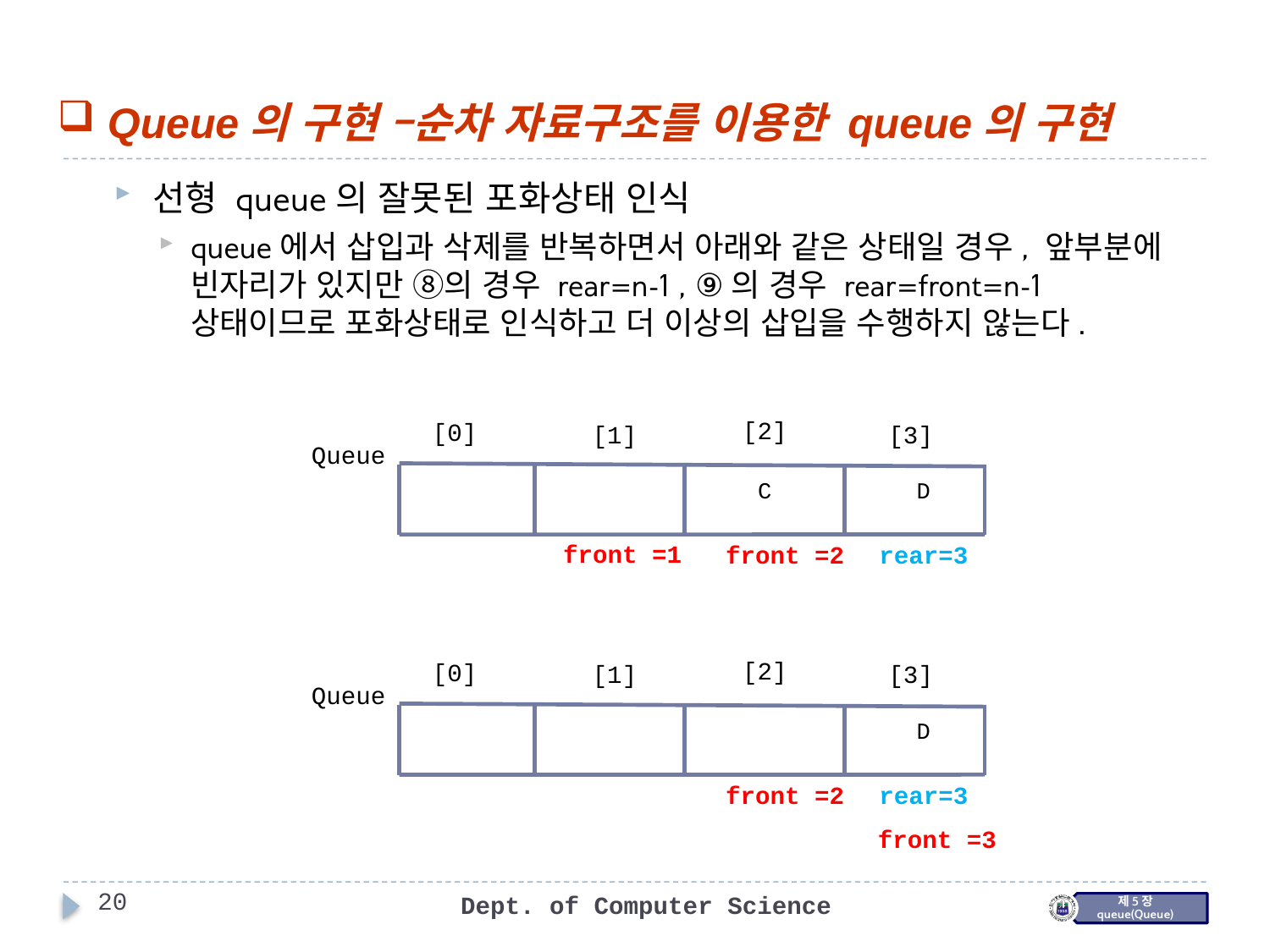

Queue의 구현 –순차 자료구조를 이용한 queue의 구현
선형 queue의 잘못된 포화상태 인식
queue에서 삽입과 삭제를 반복하면서 아래와 같은 상태일 경우, 앞부분에 빈자리가 있지만 ⑧의 경우 rear=n-1 , ⑨의 경우 rear=front=n-1 상태이므로 포화상태로 인식하고 더 이상의 삽입을 수행하지 않는다.

[2]
[0]
[1]
[3]
Queue
C
D
 front =1
 front =2
 rear=3
[2]
[0]
[1]
[3]
Queue
D
 front =2
 rear=3
 front =3
20
Dept. of Computer Science